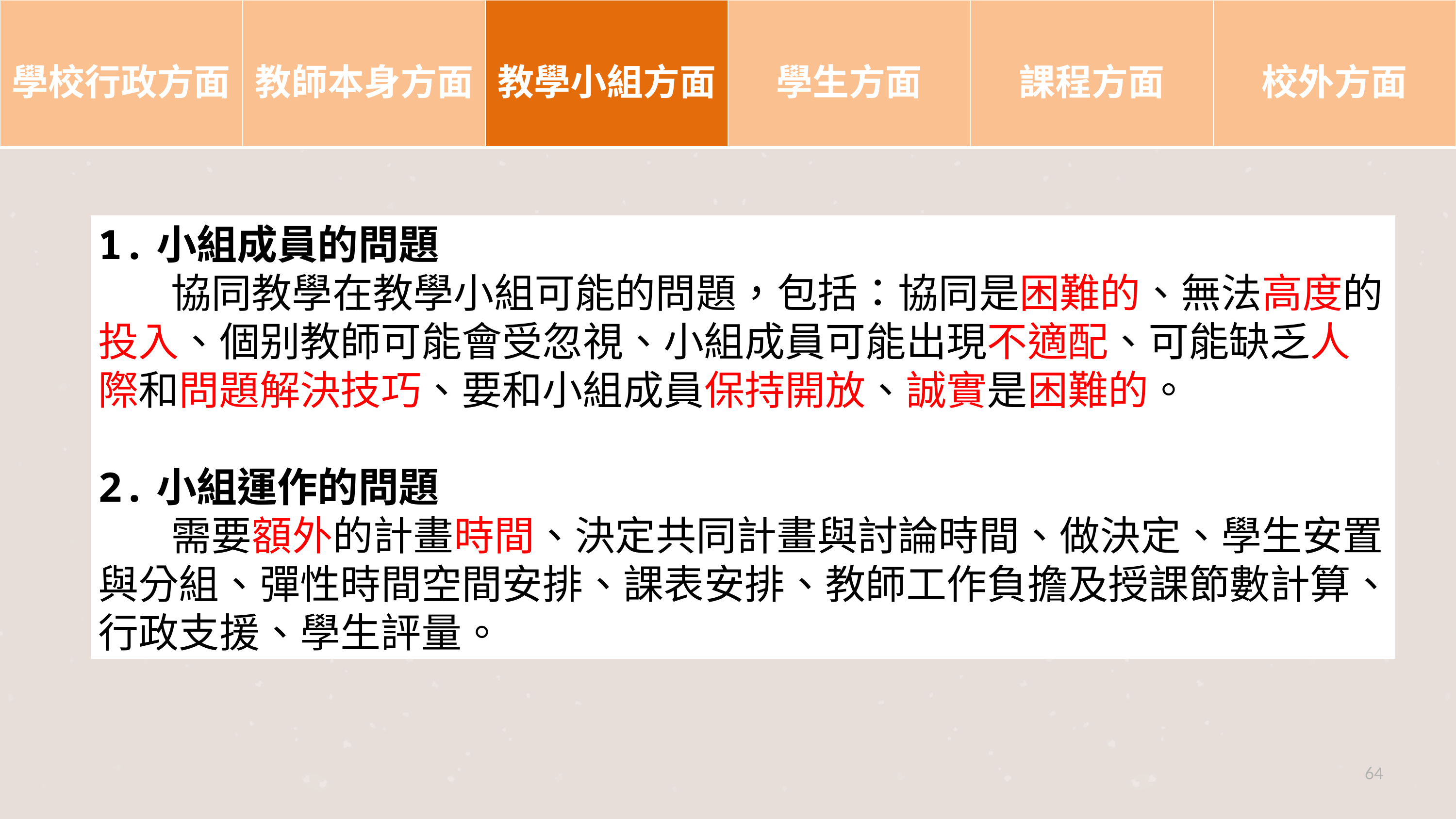

| 學校行政方面 | 教師本身方面 | 教學小組方面 | 學生方面 | 課程方面 | 校外方面 |
| --- | --- | --- | --- | --- | --- |
1.小組成員的問題
	協同教學在教學小組可能的問題，包括：協同是困難的、無法高度的投入、個别教師可能會受忽視、小組成員可能出現不適配、可能缺乏人際和問題解決技巧、要和小組成員保持開放、誠實是困難的。

2.小組運作的問題
	需要額外的計畫時間、決定共同計畫與討論時間、做決定、學生安置與分組、彈性時間空間安排、課表安排、教師工作負擔及授課節數計算、行政支援、學生評量。
64